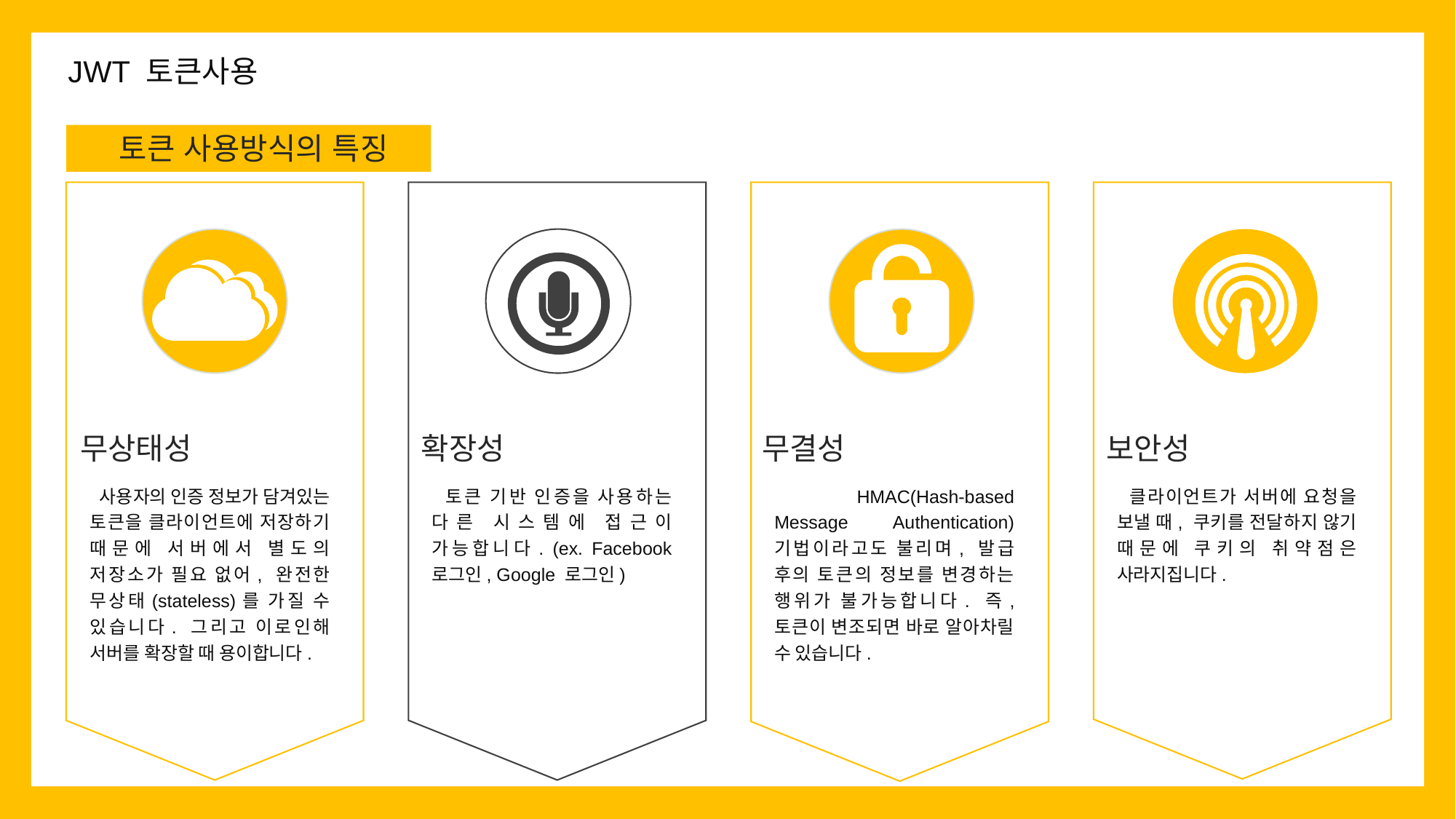

JWT 토큰사용
토큰 사용방식의 특징

무상태성
확장성
무결성
보안성
 사용자의 인증 정보가 담겨있는 토큰을 클라이언트에 저장하기 때문에 서버에서 별도의 저장소가 필요 없어, 완전한 무상태(stateless)를 가질 수 있습니다. 그리고 이로인해 서버를 확장할 때 용이합니다.
 토큰 기반 인증을 사용하는 다른 시스템에 접근이 가능합니다. (ex. Facebook 로그인, Google 로그인)

 HMAC(Hash-based Message Authentication) 기법이라고도 불리며, 발급 후의 토큰의 정보를 변경하는 행위가 불가능합니다. 즉, 토큰이 변조되면 바로 알아차릴 수 있습니다.

 클라이언트가 서버에 요청을 보낼 때, 쿠키를 전달하지 않기 때문에 쿠키의 취약점은 사라지집니다.